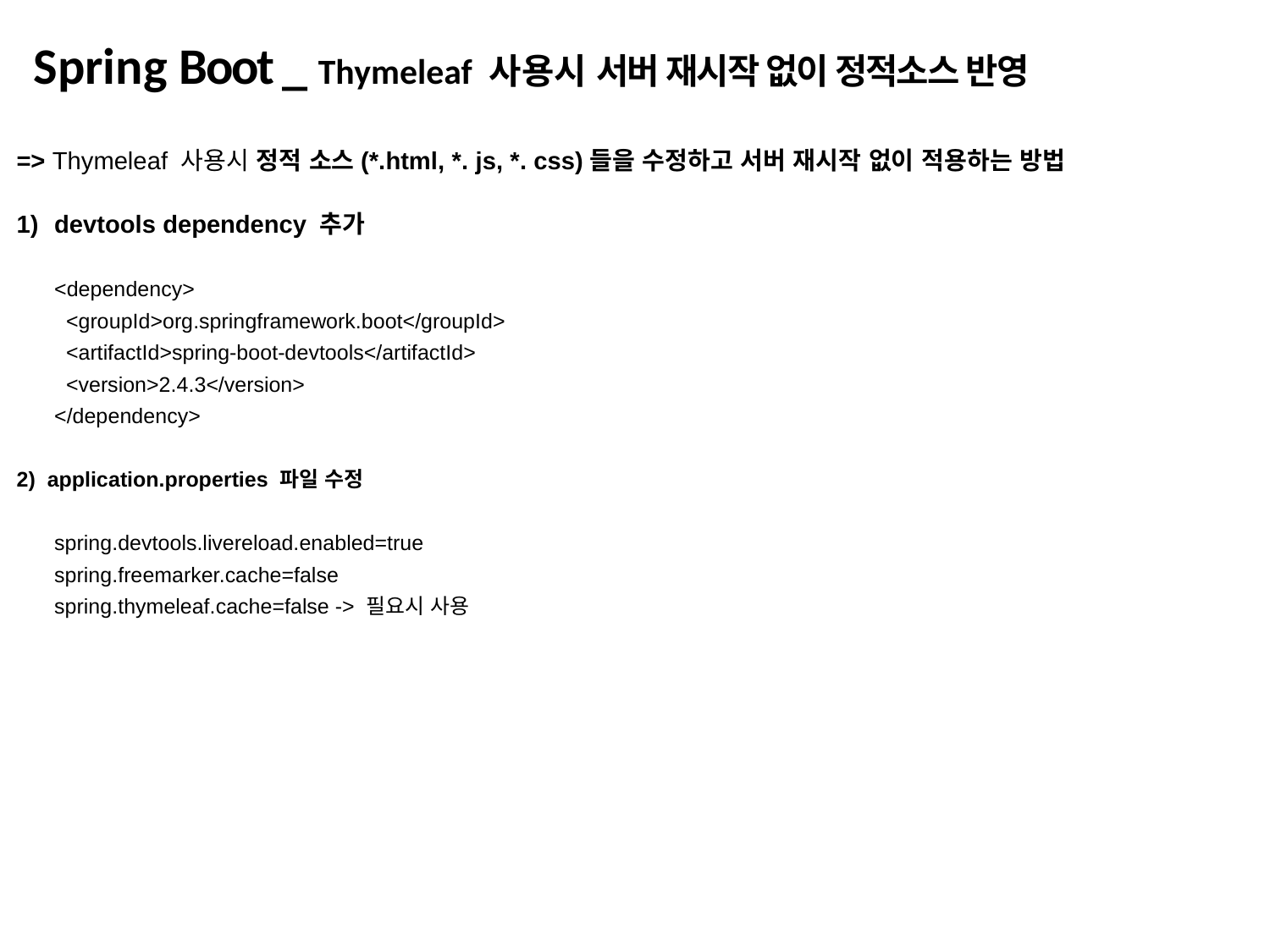

# Spring Boot _ Thymeleaf 사용시 서버 재시작 없이 정적소스 반영
=> Thymeleaf 사용시 정적 소스(*.html, *. js, *. css)들을 수정하고 서버 재시작 없이 적용하는 방법

devtools dependency 추가
<dependency>
  <groupId>org.springframework.boot</groupId>
  <artifactId>spring-boot-devtools</artifactId>
  <version>2.4.3</version>
</dependency>
2)  application.properties 파일 수정
spring.devtools.livereload.enabled=true
spring.freemarker.cache=false
spring.thymeleaf.cache=false -> 필요시 사용